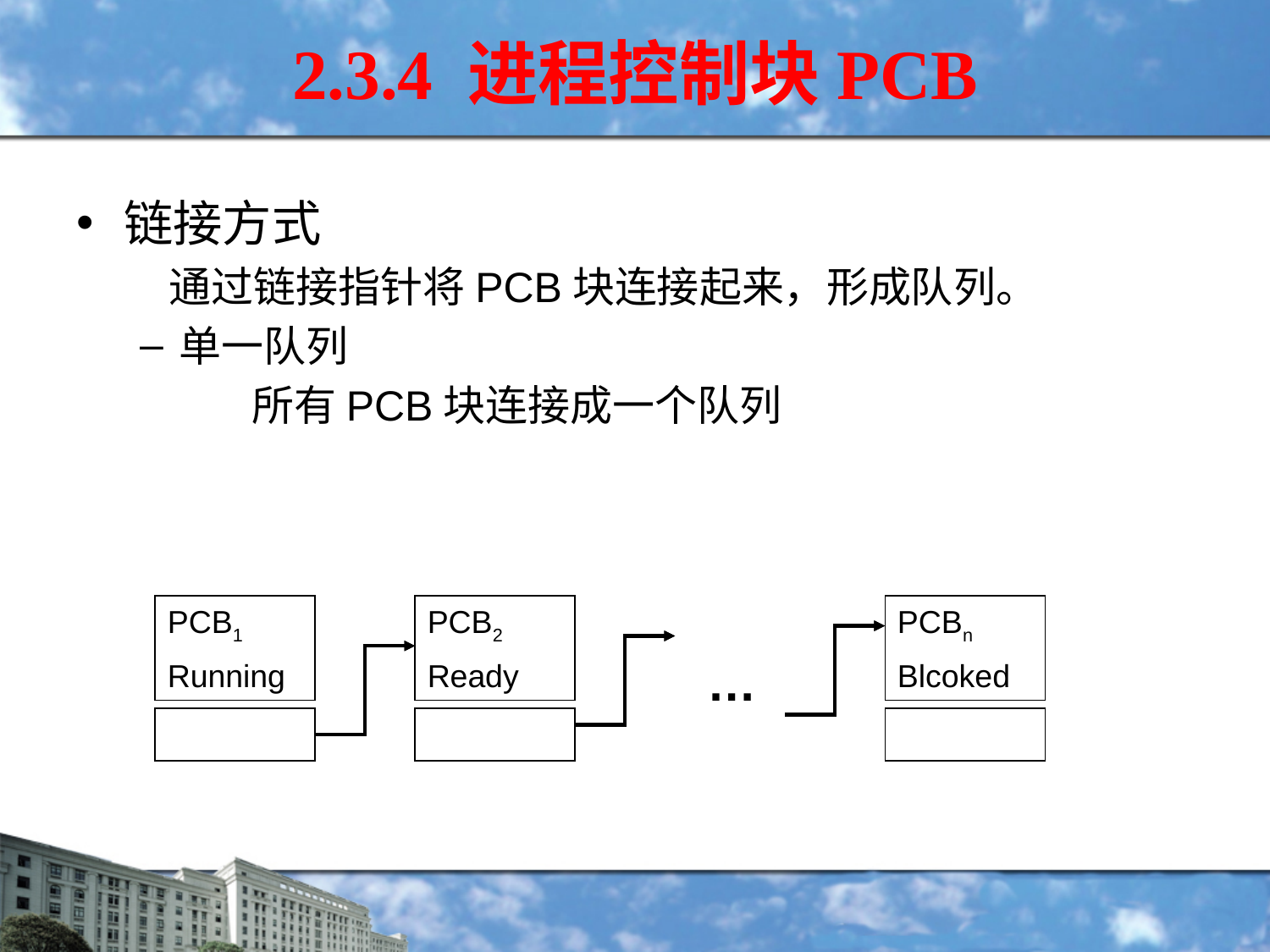

2.3.4 进程控制块PCB
链接方式
  通过链接指针将PCB块连接起来，形成队列。
单一队列
    所有PCB块连接成一个队列
PCB1
Running

PCB2
Ready

PCBn
Blcoked

…